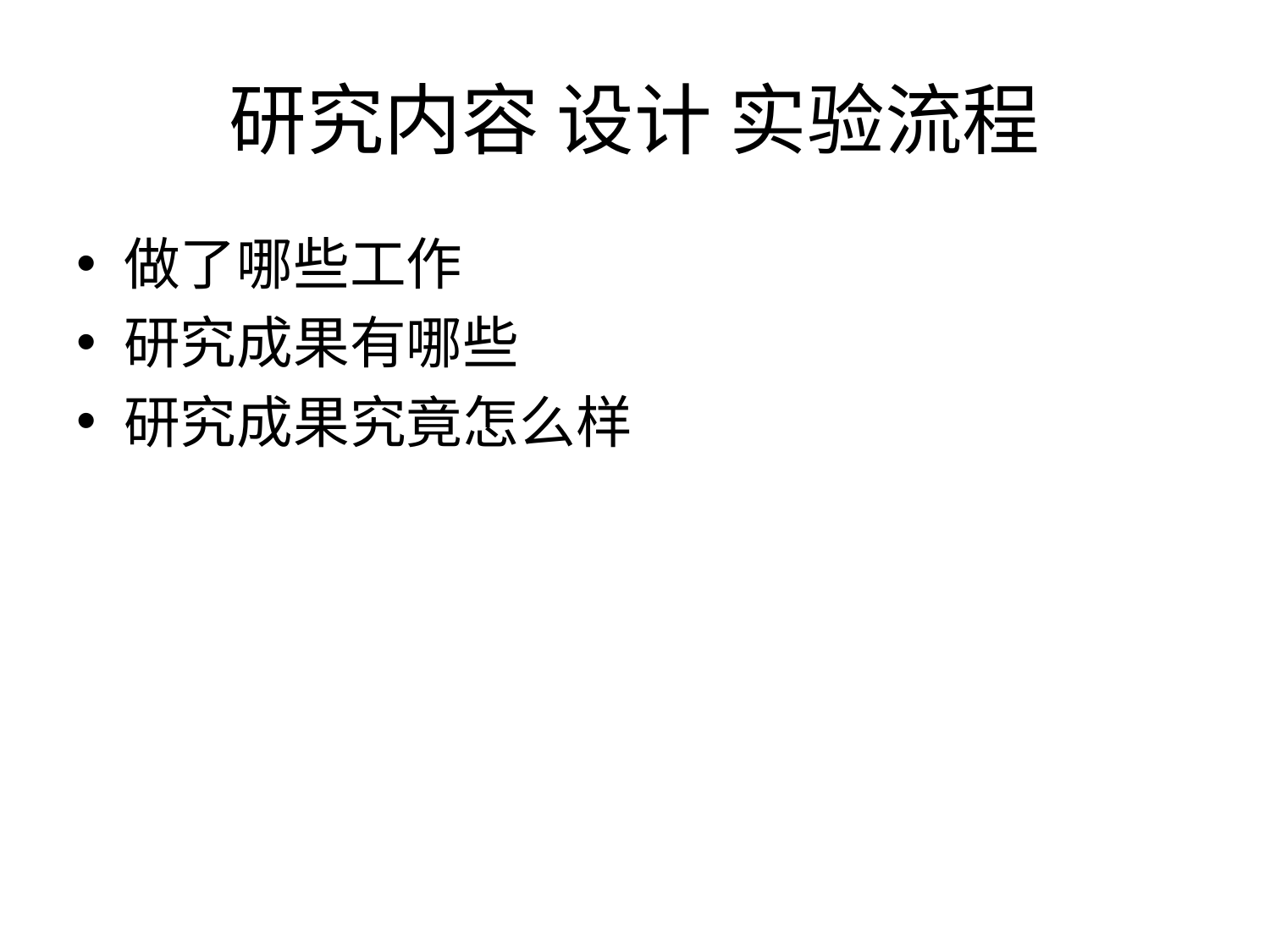

# 研究内容 设计 实验流程
做了哪些工作
研究成果有哪些
研究成果究竟怎么样